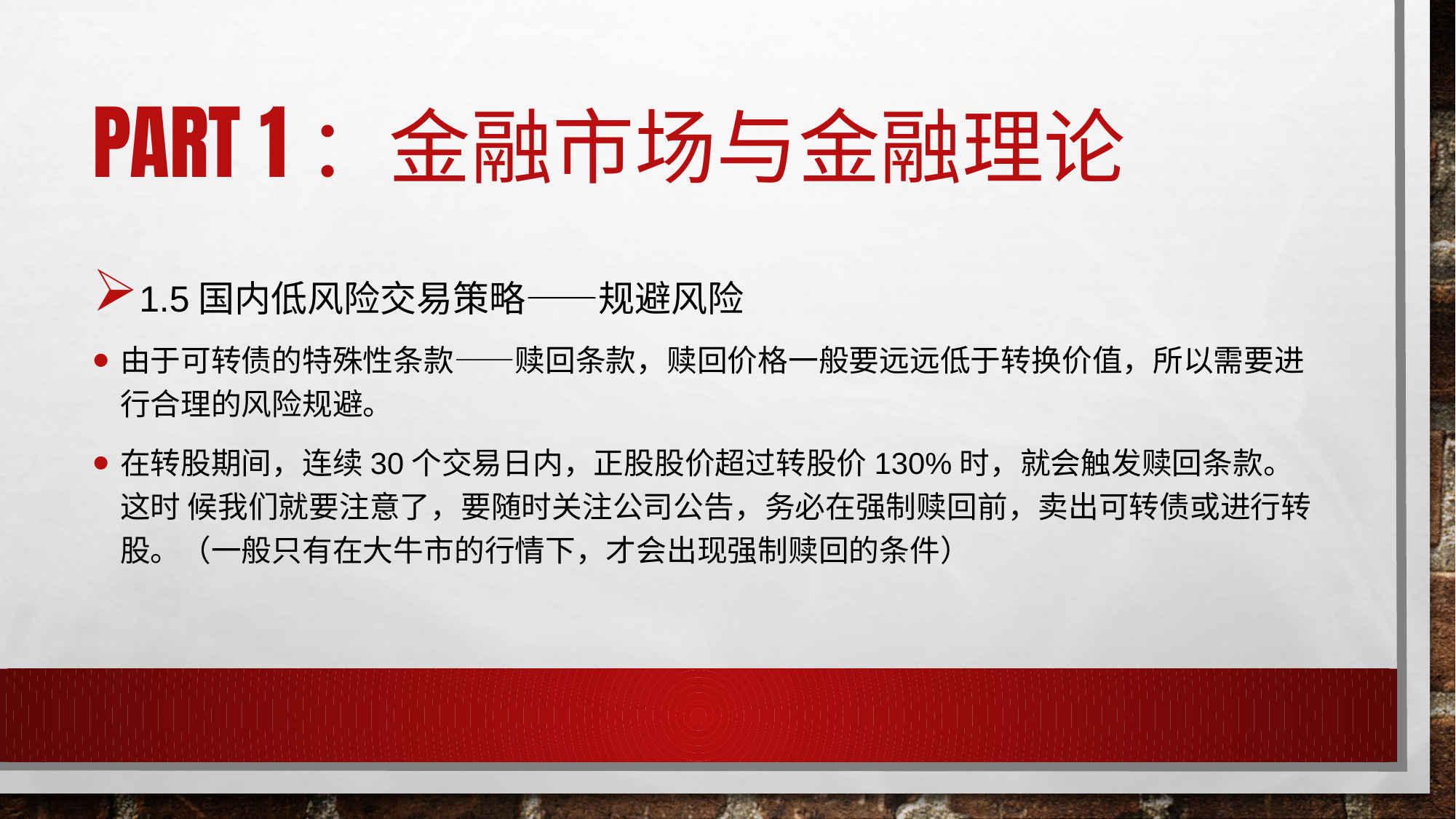

# Part 1：金融市场与金融理论
1.5国内低风险交易策略——规避风险
由于可转债的特殊性条款——赎回条款，赎回价格⼀般要远远低于转换价值，所以需要进行合理的风险规避。
在转股期间，连续30个交易日内，正股股价超过转股价130%时，就会触发赎回条款。这时 候我们就要注意了，要随时关注公司公告，务必在强制赎回前，卖出可转债或进行转股。（一般只有在大牛市的行情下，才会出现强制赎回的条件）